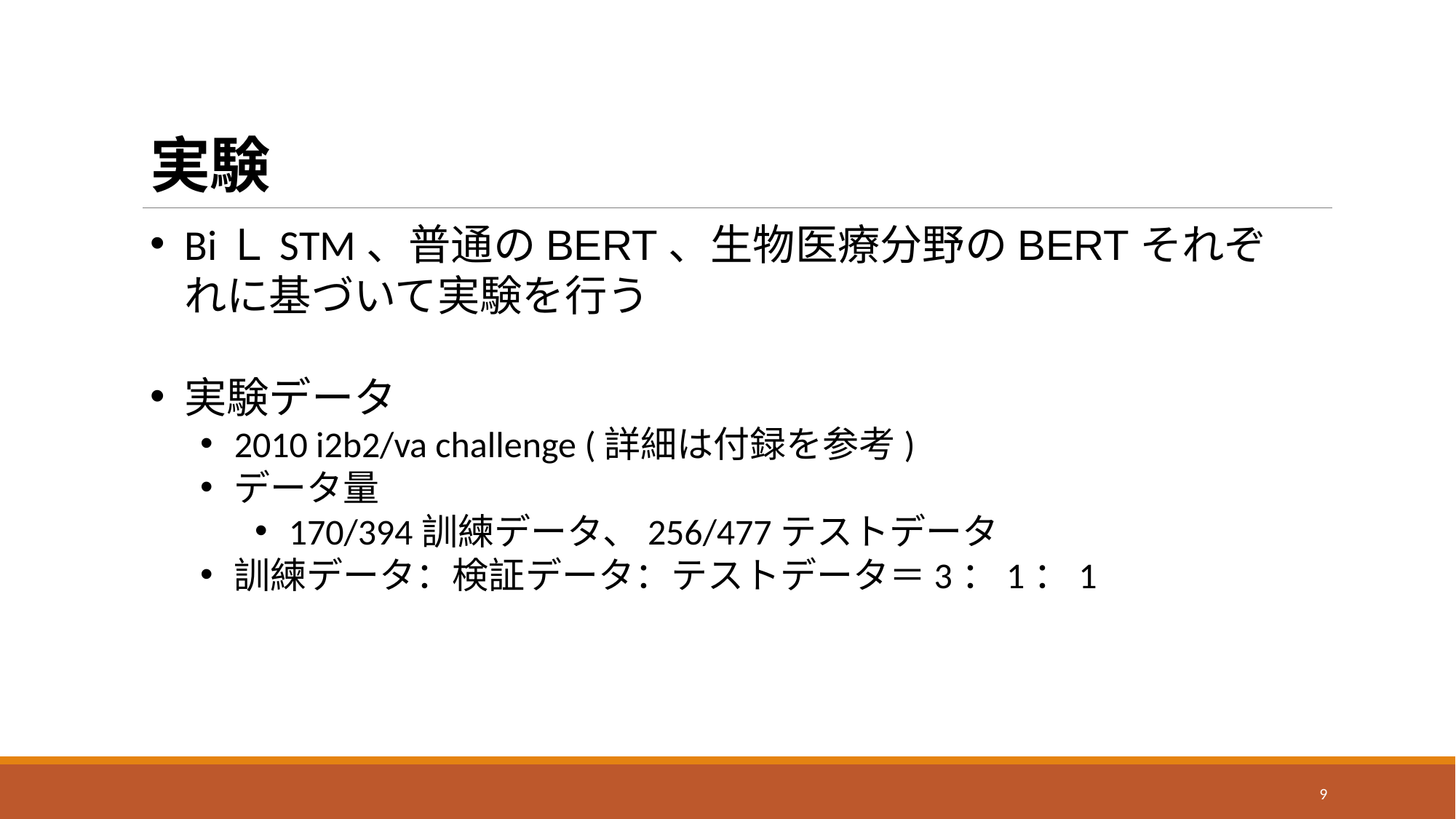

# 実験
BiＬSTM、普通のBERT、生物医療分野のBERTそれぞれに基づいて実験を行う

実験データ
2010 i2b2/va challenge (詳細は付録を参考)
データ量
170/394訓練データ、256/477テストデータ
訓練データ：検証データ：テストデータ＝3：1：1

9